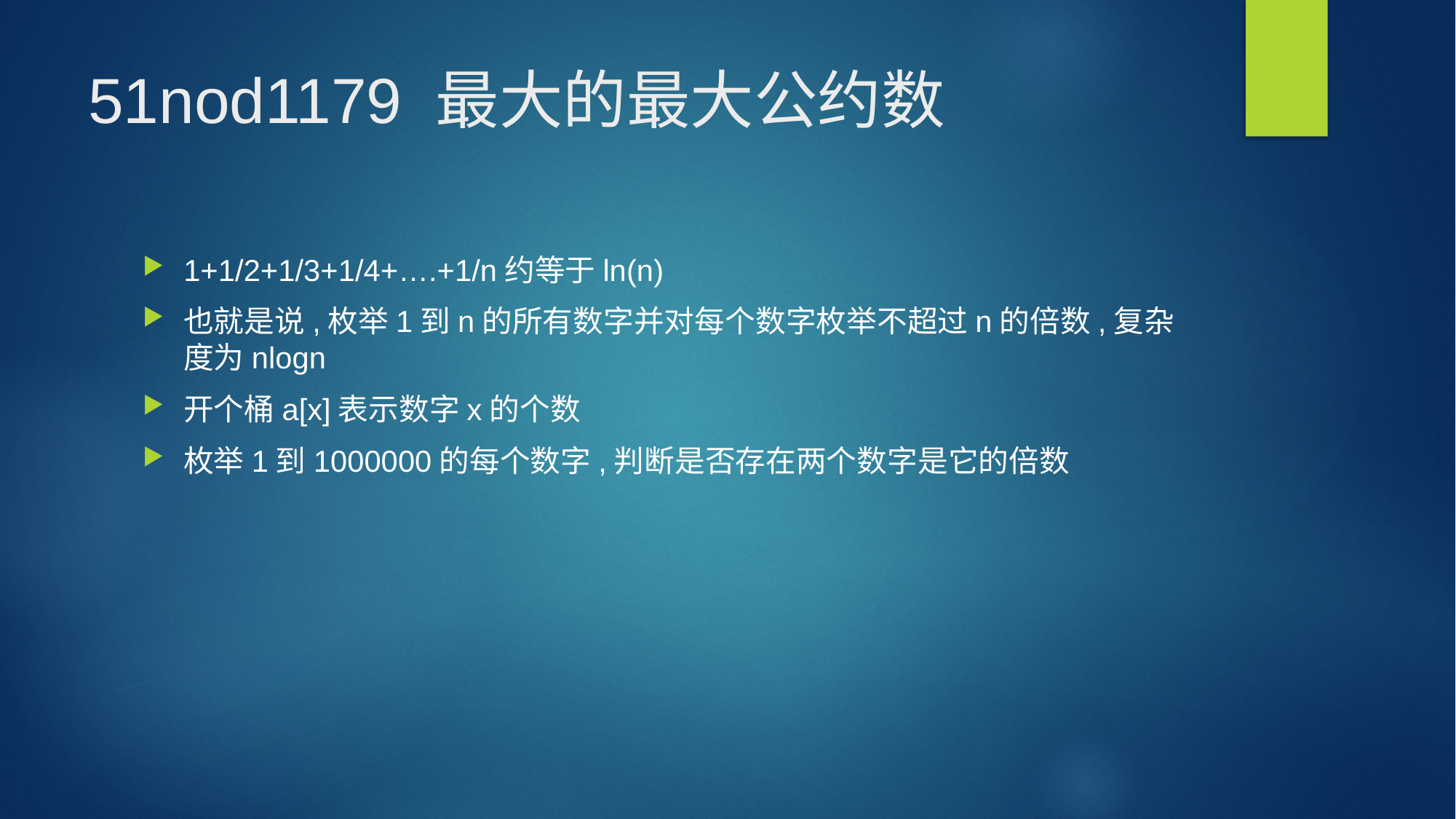

# 51nod1179 最大的最大公约数
1+1/2+1/3+1/4+….+1/n约等于ln(n)
也就是说,枚举1到n的所有数字并对每个数字枚举不超过n的倍数,复杂度为nlogn
开个桶a[x]表示数字x的个数
枚举1到1000000的每个数字,判断是否存在两个数字是它的倍数